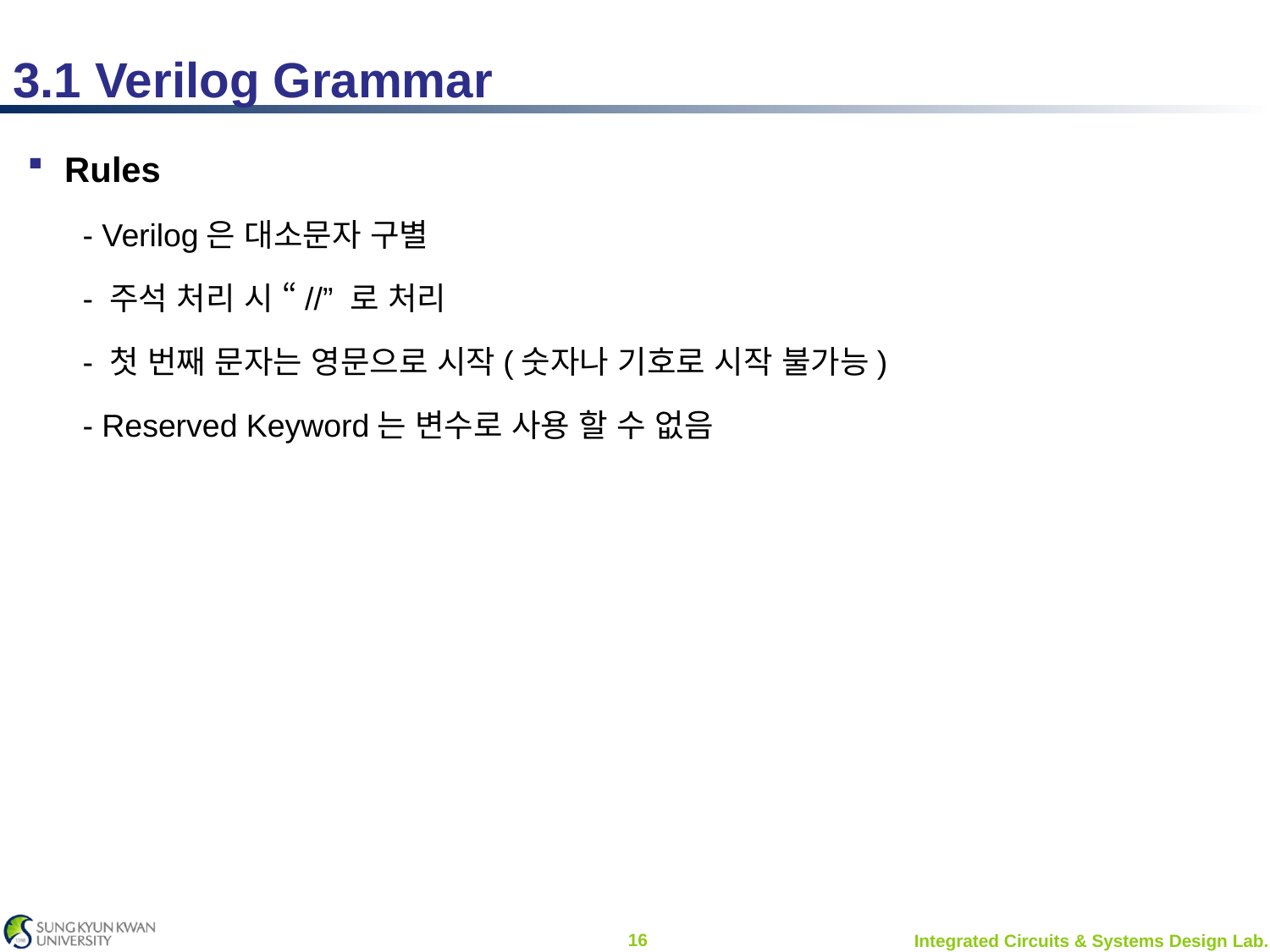

3.1 Verilog Grammar
Rules
  - Verilog은 대소문자 구별
  - 주석 처리 시 “//” 로 처리
  - 첫 번째 문자는 영문으로 시작(숫자나 기호로 시작 불가능)
  - Reserved Keyword는 변수로 사용 할 수 없음